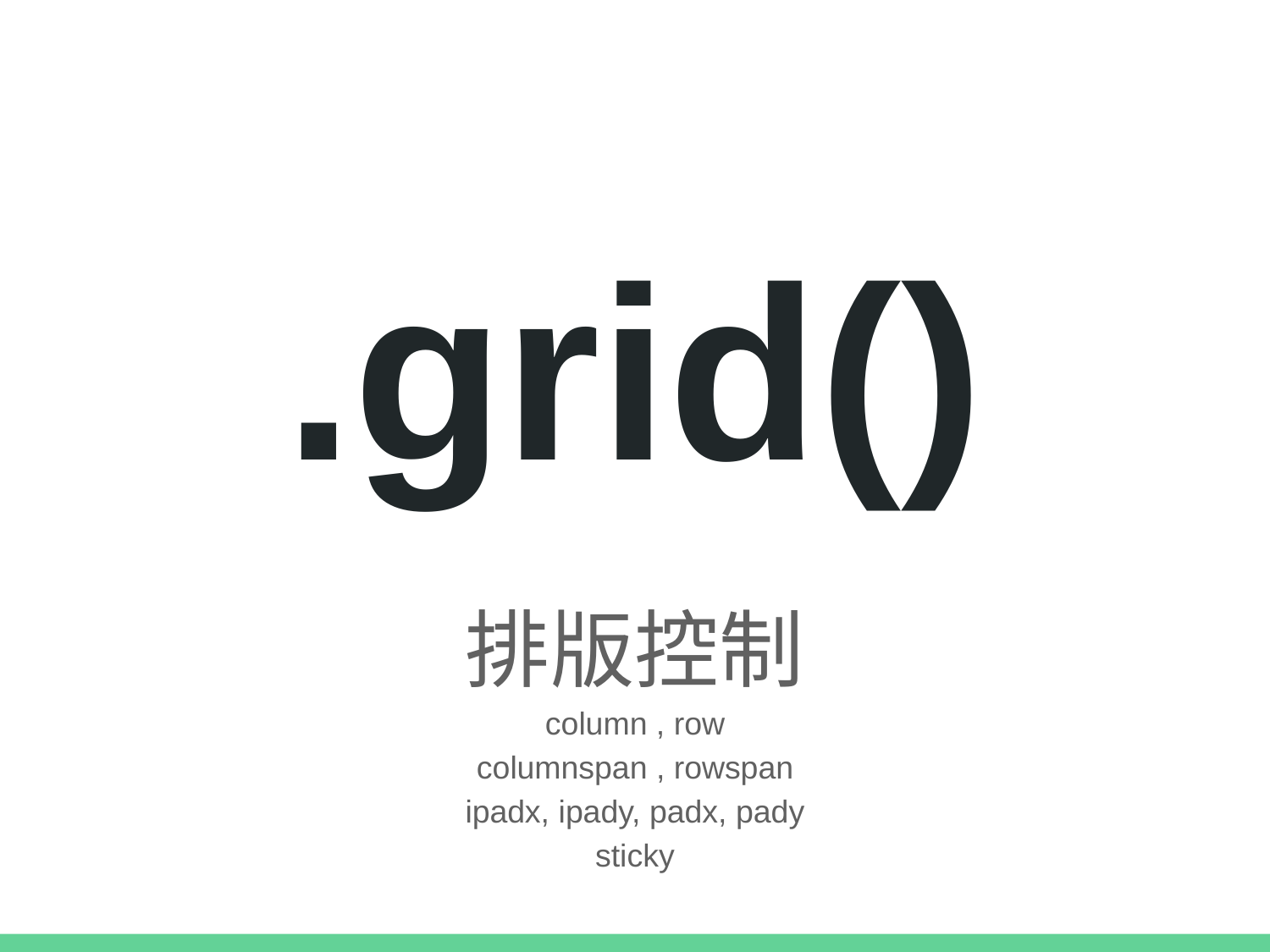

# .grid()
排版控制
column , row
columnspan , rowspan
ipadx, ipady, padx, pady
sticky